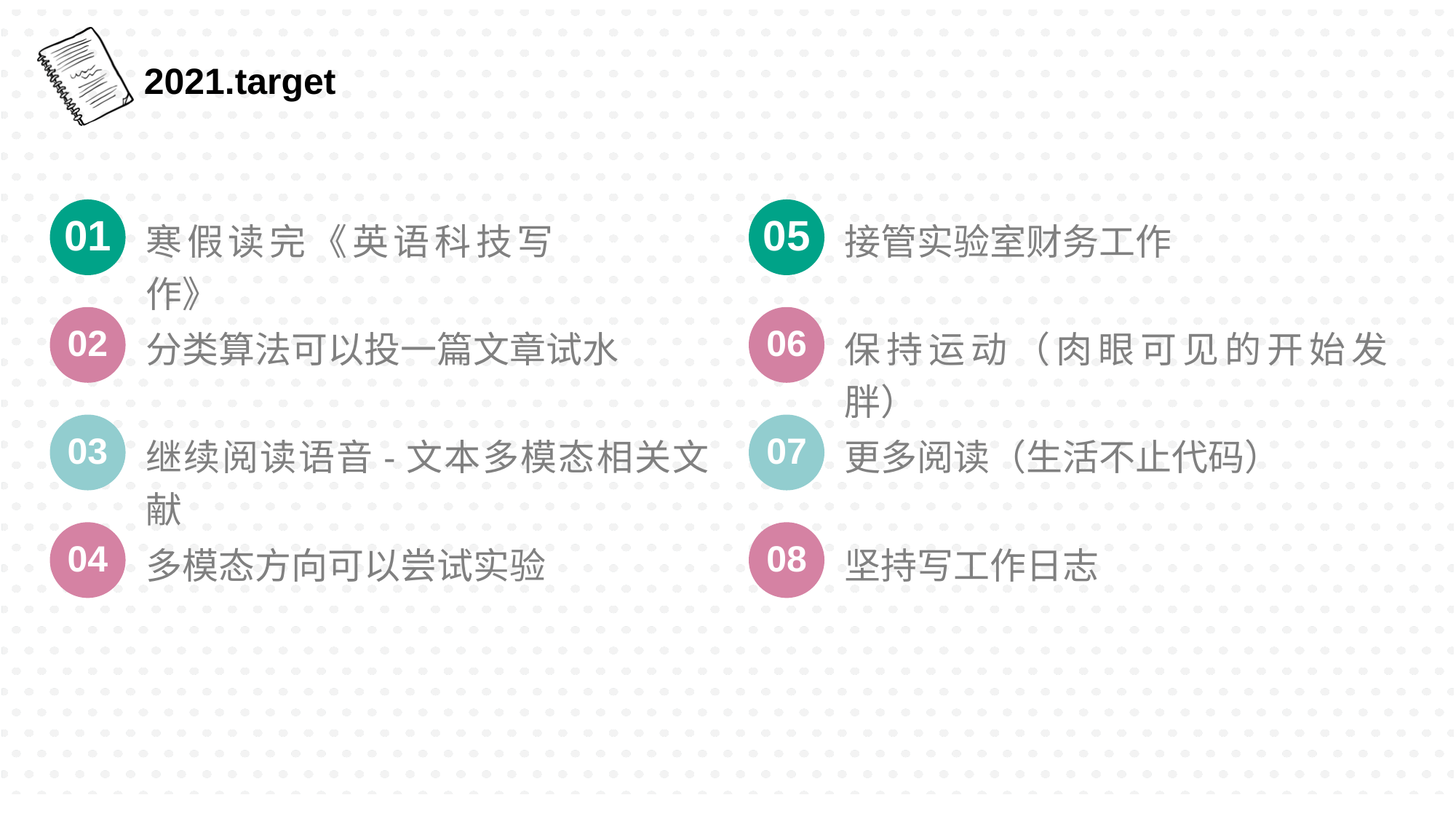

01
05
寒假读完《英语科技写作》

接管实验室财务工作
02
06
分类算法可以投一篇文章试水
保持运动（肉眼可见的开始发胖）
03
07
继续阅读语音-文本多模态相关文献
更多阅读（生活不止代码）
04
08
多模态方向可以尝试实验

坚持写工作日志